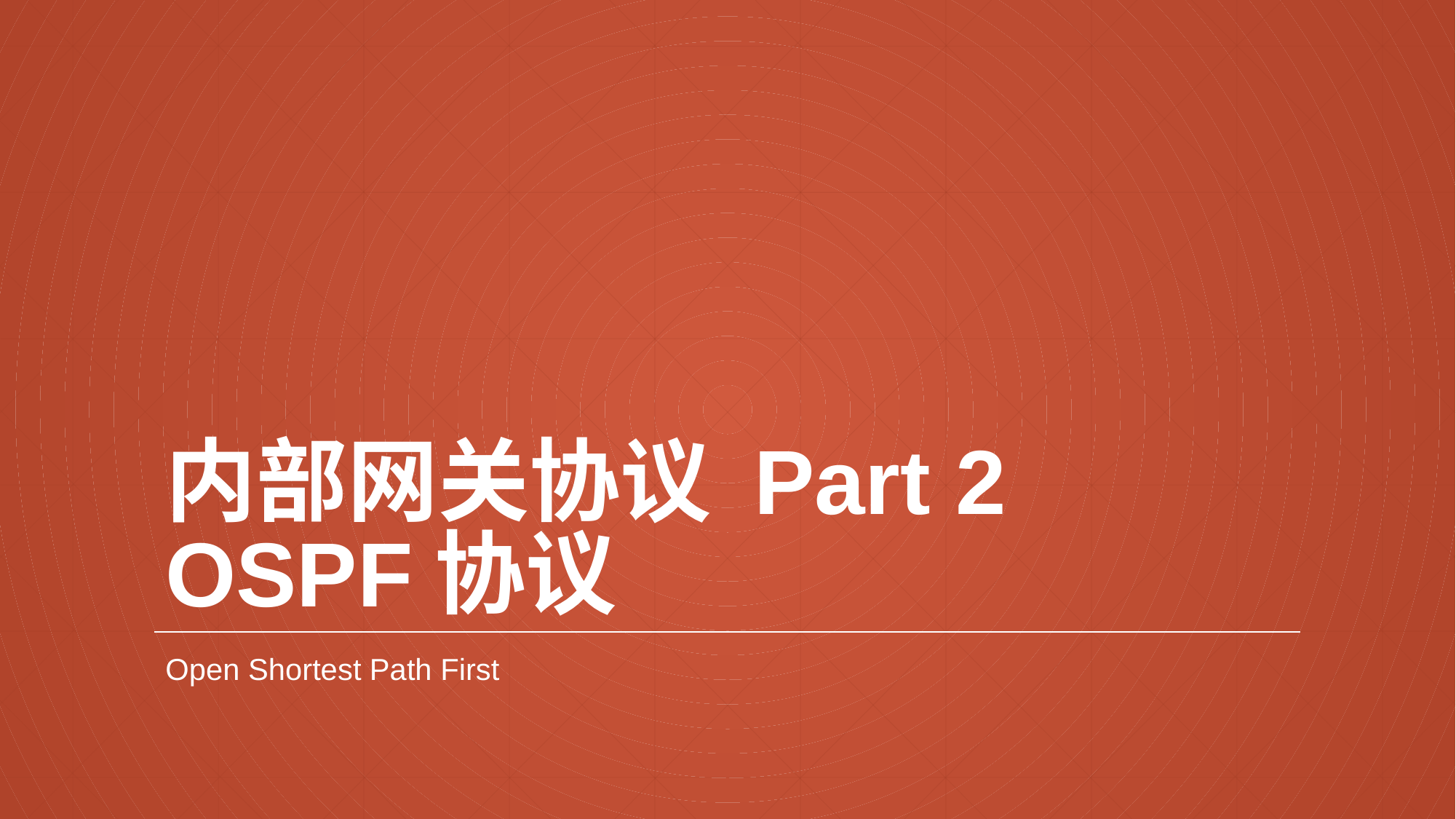

# 内部网关协议 Part 2 OSPF协议
Open Shortest Path First